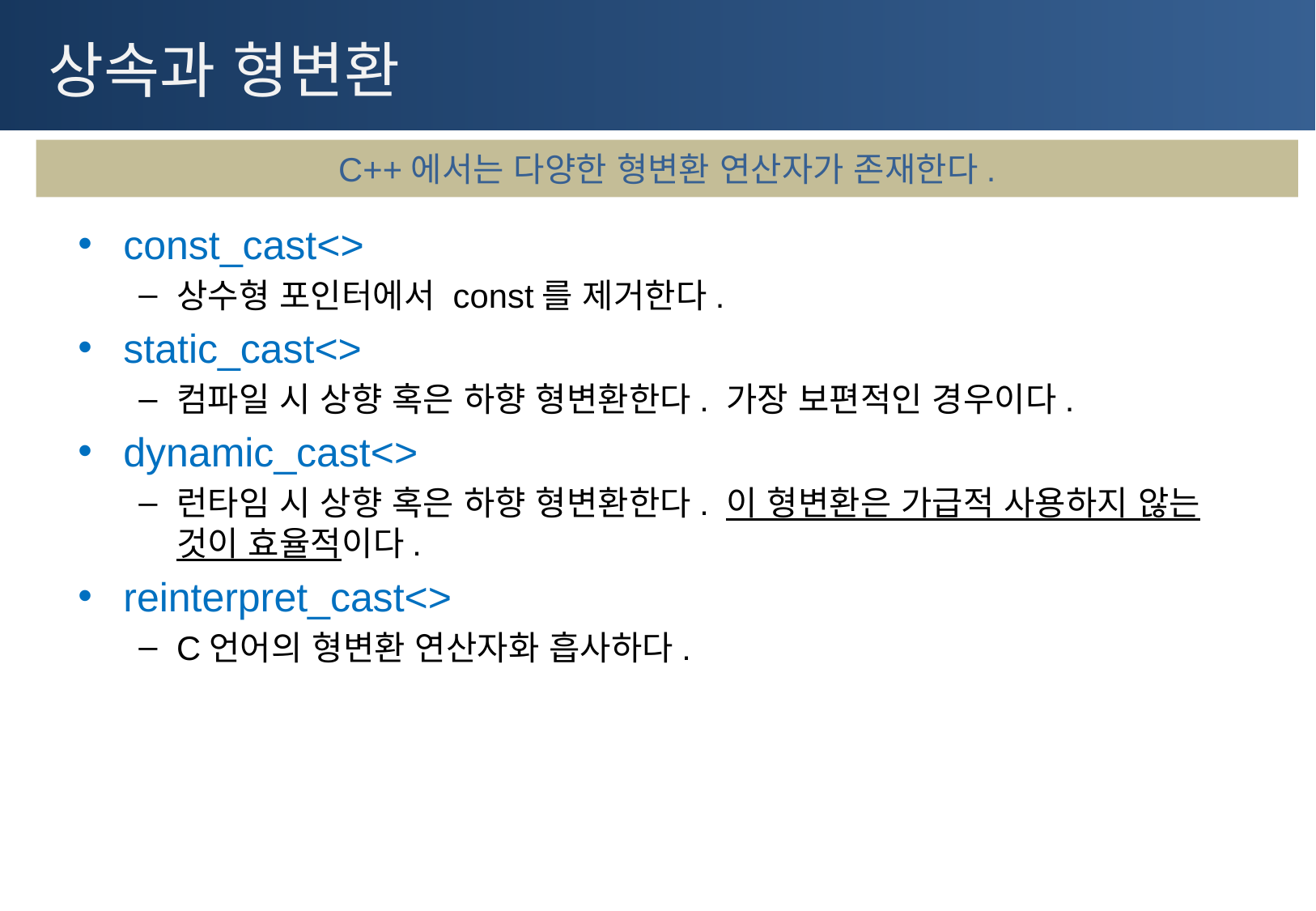

# 상속과 형변환
C++에서는 다양한 형변환 연산자가 존재한다.
const_cast<>
상수형 포인터에서 const를 제거한다.
static_cast<>
컴파일 시 상향 혹은 하향 형변환한다. 가장 보편적인 경우이다.
dynamic_cast<>
런타임 시 상향 혹은 하향 형변환한다. 이 형변환은 가급적 사용하지 않는 것이 효율적이다.
reinterpret_cast<>
C언어의 형변환 연산자화 흡사하다.